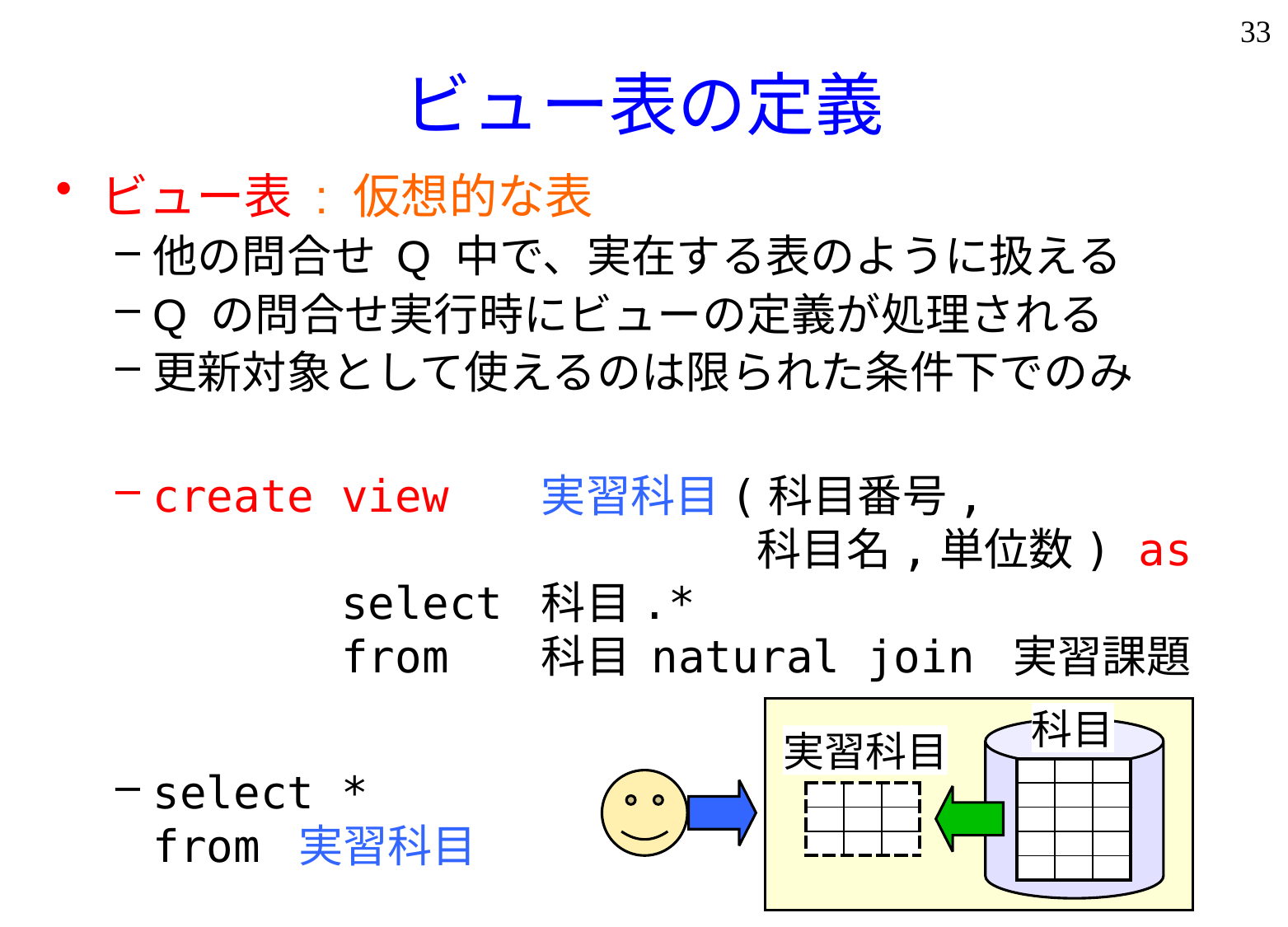

33
# ビュー表の定義
ビュー表 : 仮想的な表
他の問合せ Q 中で、実在する表のように扱える
Q の問合せ実行時にビューの定義が処理される
更新対象として使えるのは限られた条件下でのみ

create view   実習科目(科目番号,
                      科目名,単位数) as
       select 科目.*
       from   科目 natural join 実習課題

select *
from 実習科目

科目
ka
実習科目
|  |  |  |
| --- | --- | --- |
|  |  |  |
|  |  |  |
|  |  |  |
|  |  |  |

|  |  |  |
| --- | --- | --- |
|  |  |  |
|  |  |  |